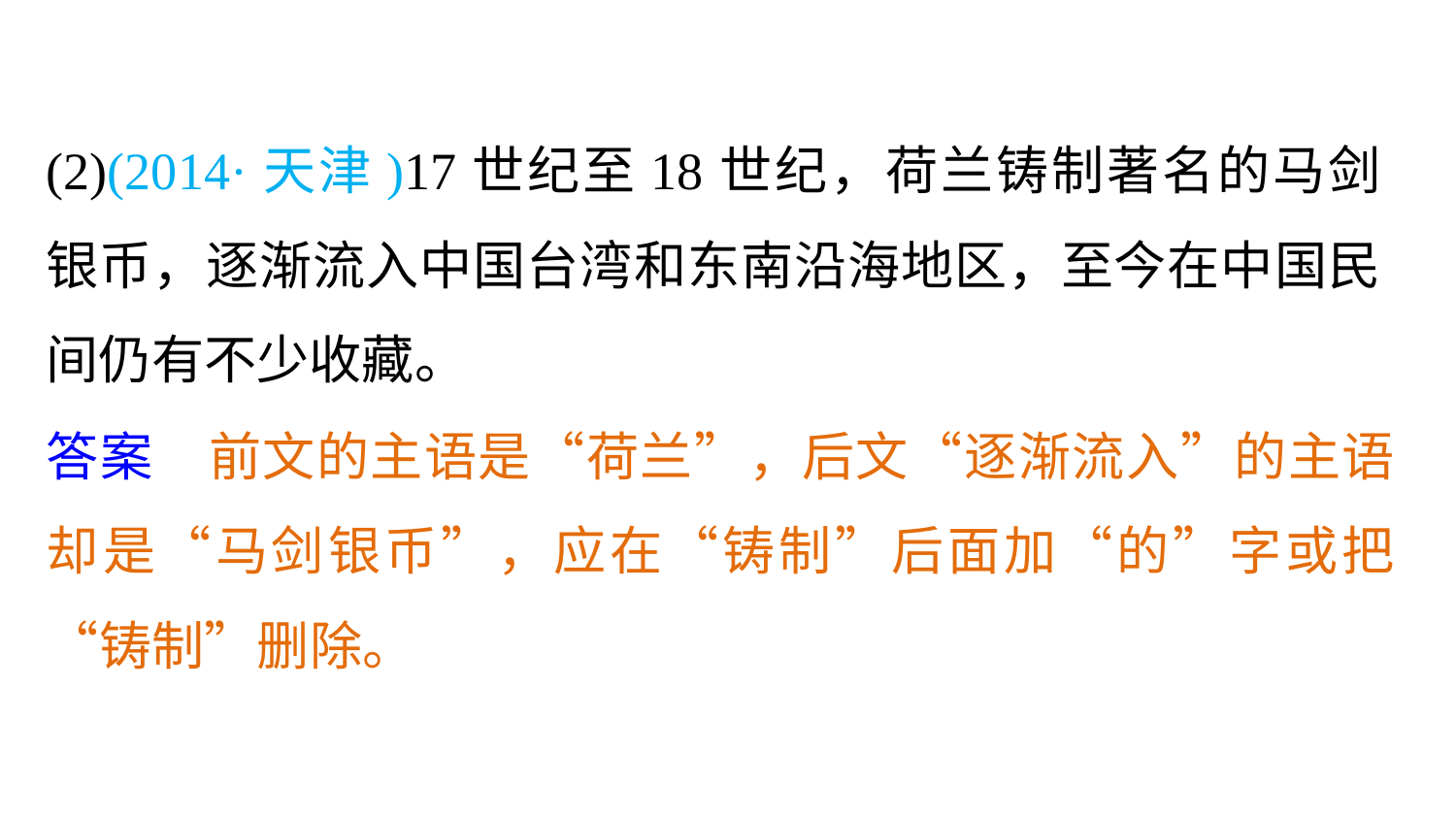

(2)(2014·天津)17世纪至18世纪，荷兰铸制著名的马剑银币，逐渐流入中国台湾和东南沿海地区，至今在中国民间仍有不少收藏。
答案　前文的主语是“荷兰”，后文“逐渐流入”的主语却是“马剑银币”，应在“铸制”后面加“的”字或把“铸制”删除。